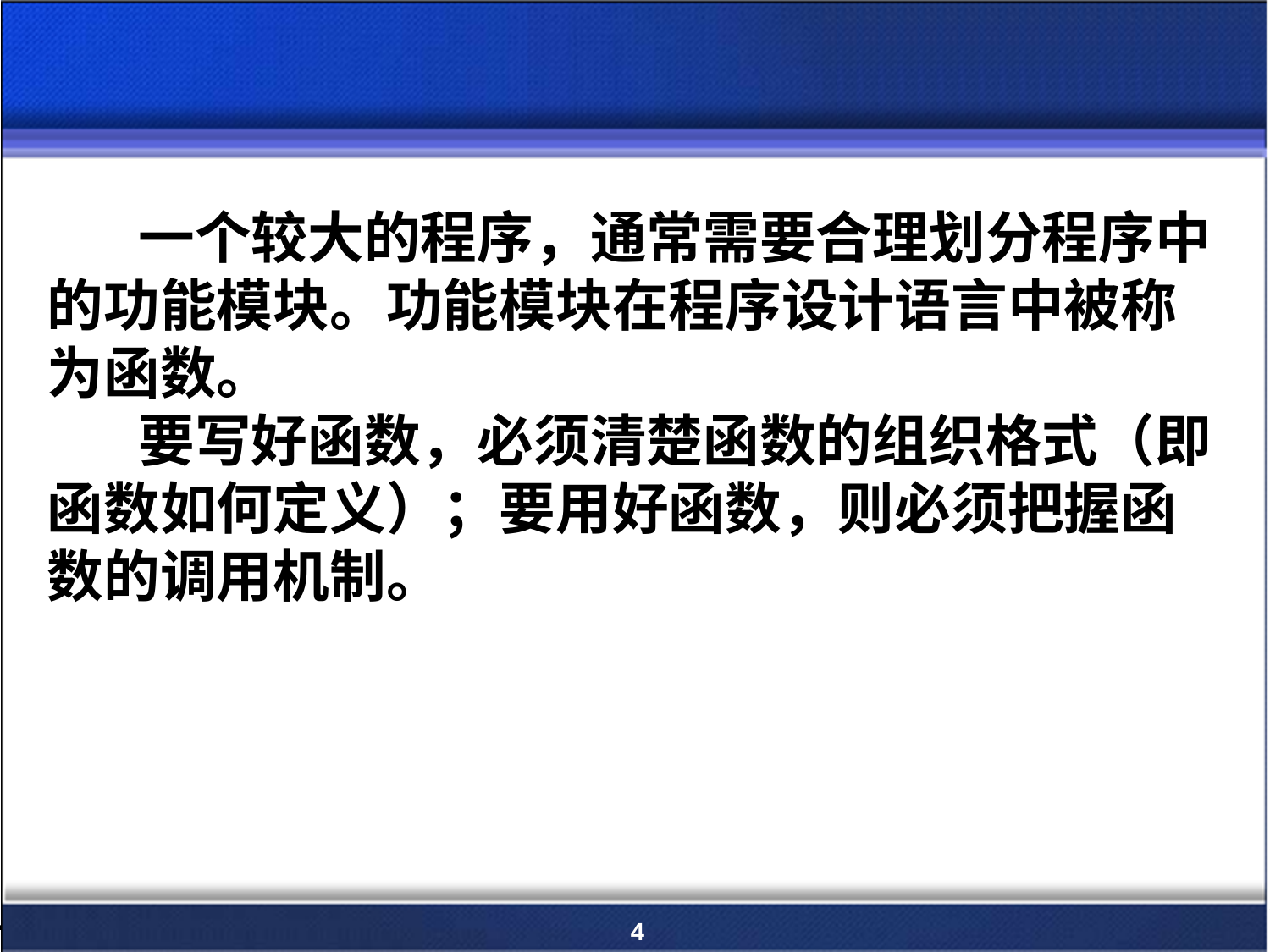

一个较大的程序，通常需要合理划分程序中的功能模块。功能模块在程序设计语言中被称为函数。
      要写好函数，必须清楚函数的组织格式（即函数如何定义）；要用好函数，则必须把握函数的调用机制。
4